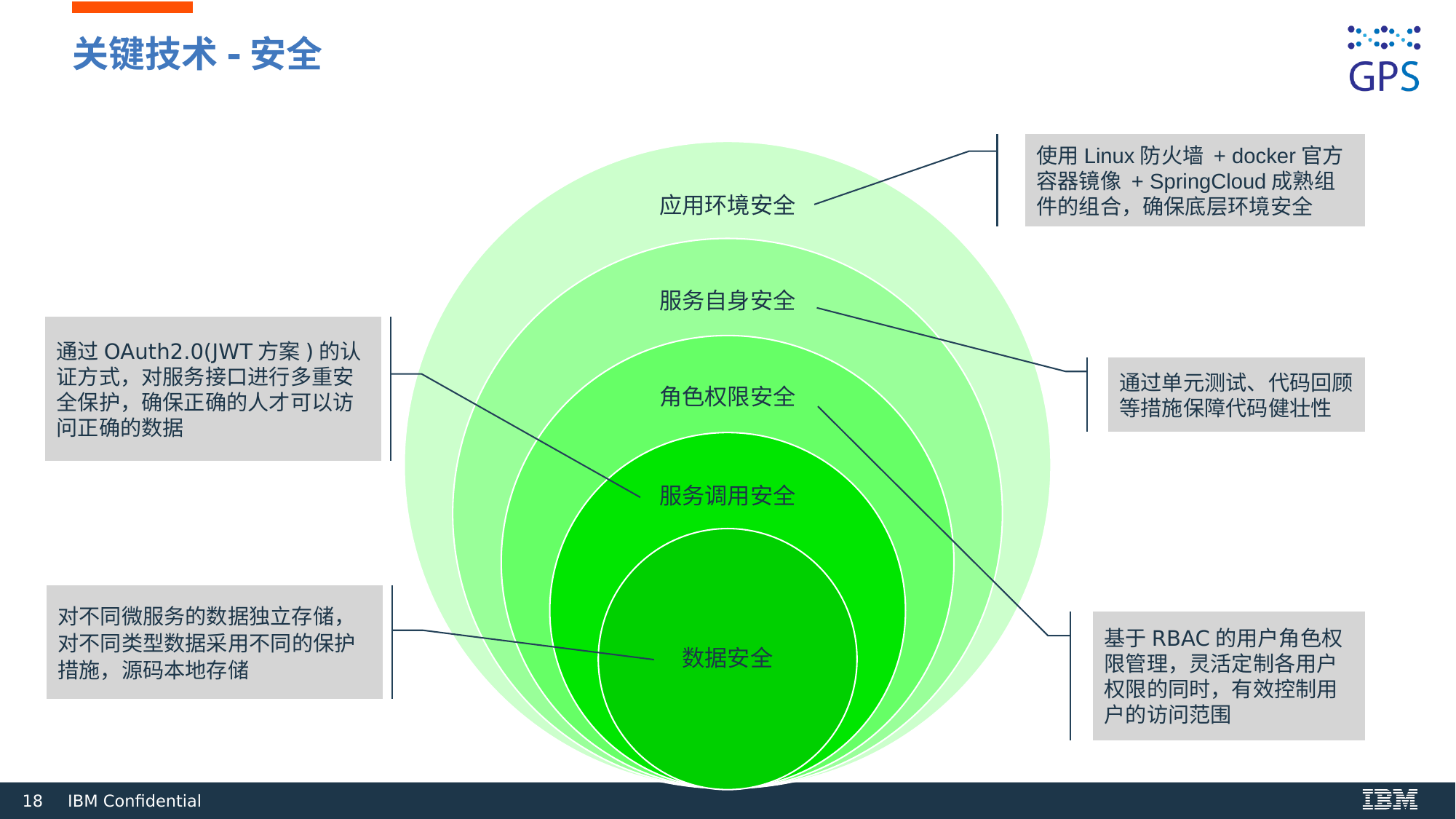

# 关键技术-安全
使用Linux防火墙 + docker官方容器镜像 + SpringCloud成熟组件的组合，确保底层环境安全
应用环境安全
服务自身安全
角色权限安全
服务调用安全
数据安全
通过OAuth2.0(JWT方案)的认证方式，对服务接口进行多重安全保护，确保正确的人才可以访问正确的数据
通过单元测试、代码回顾等措施保障代码健壮性
对不同微服务的数据独立存储，对不同类型数据采用不同的保护措施，源码本地存储
基于RBAC的用户角色权限管理，灵活定制各用户权限的同时，有效控制用户的访问范围